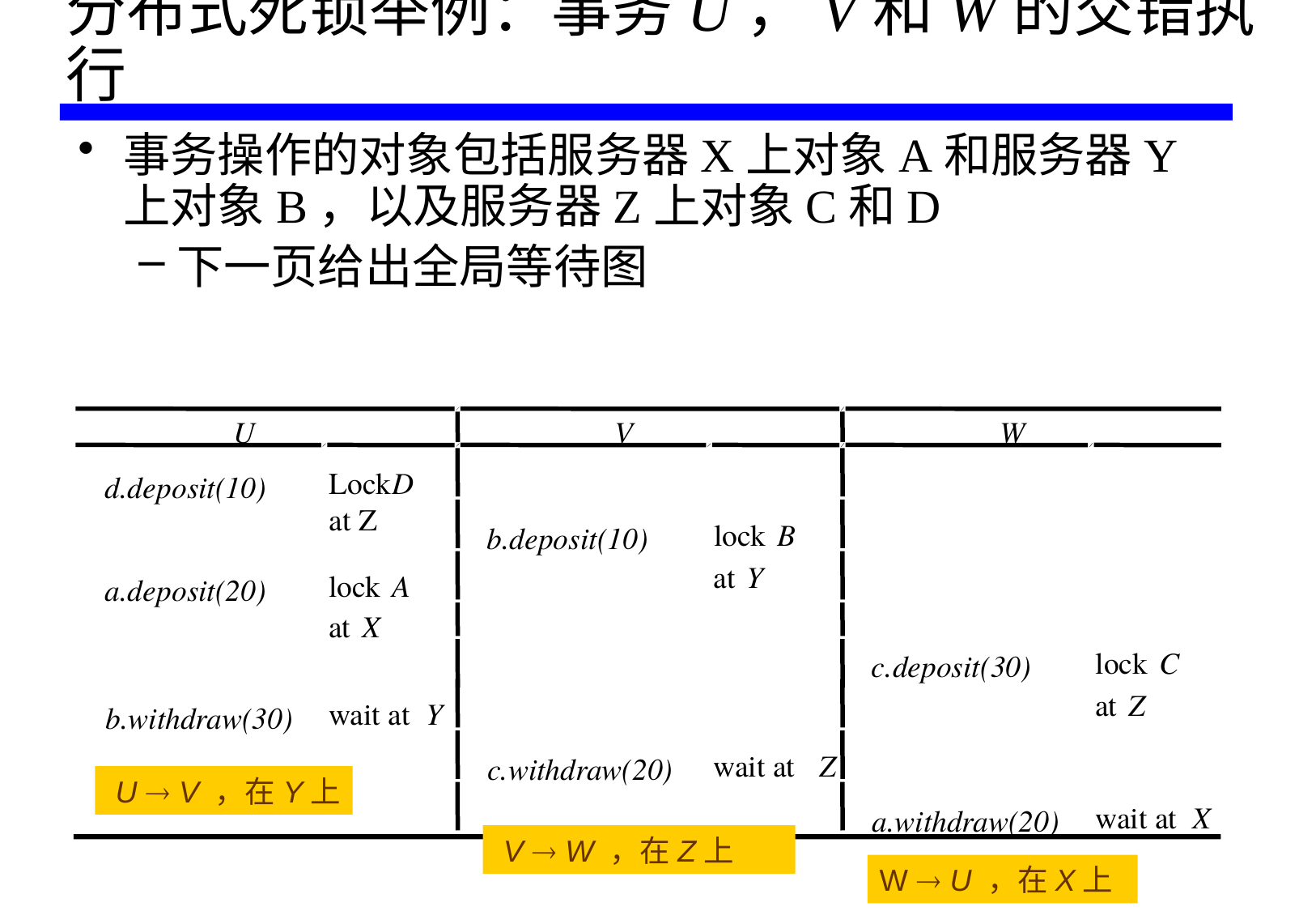

# 分布式死锁举例：事务U，V和W的交错执行
事务操作的对象包括服务器X上对象A和服务器Y上对象B，以及服务器Z上对象C和D
下一页给出全局等待图

U
V
W

Lock
at Z
D
d.deposit(10)

lock
B
b.deposit(10)

at
Y
lock
A
a.deposit(20)

at
X

lock
C
c.deposit(30)

at
Z
wait at
Y
b.withdraw(30)

wait at
Z
c.withdraw(20)

wait at
X
a.withdraw(20)

 U → V ，在Y上
 V → W ，在Z上
W → U ，在X上